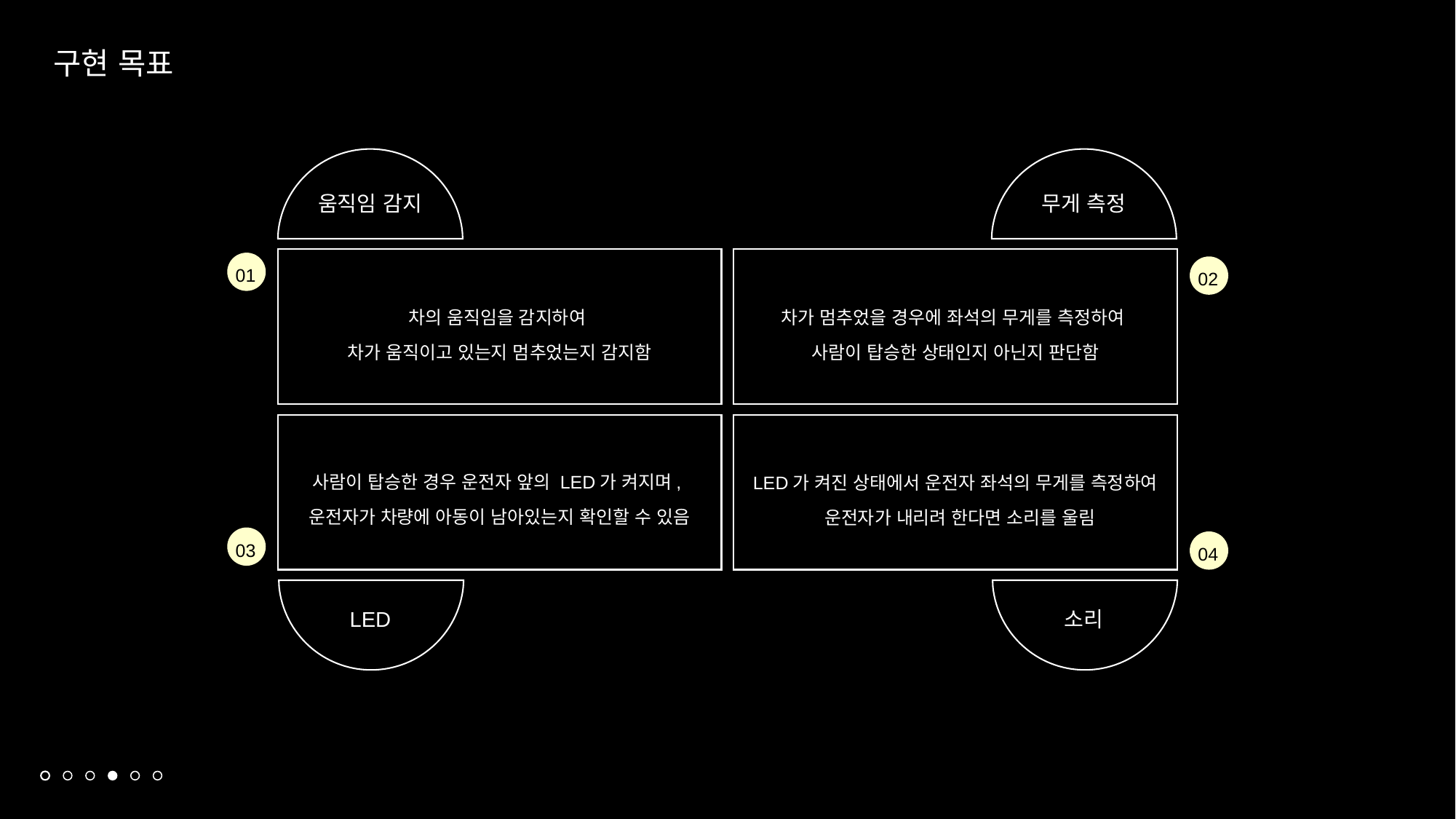

구현 목표

움직임 감지
무게 측정

차의 움직임을 감지하여
차가 움직이고 있는지 멈추었는지 감지함
차가 멈추었을 경우에 좌석의 무게를 측정하여
사람이 탑승한 상태인지 아닌지 판단함

사람이 탑승한 경우 운전자 앞의 LED가 켜지며,
운전자가 차량에 아동이 남아있는지 확인할 수 있음
LED가 켜진 상태에서 운전자 좌석의 무게를 측정하여
 운전자가 내리려 한다면 소리를 울림

LED
소리
01

02

03

04